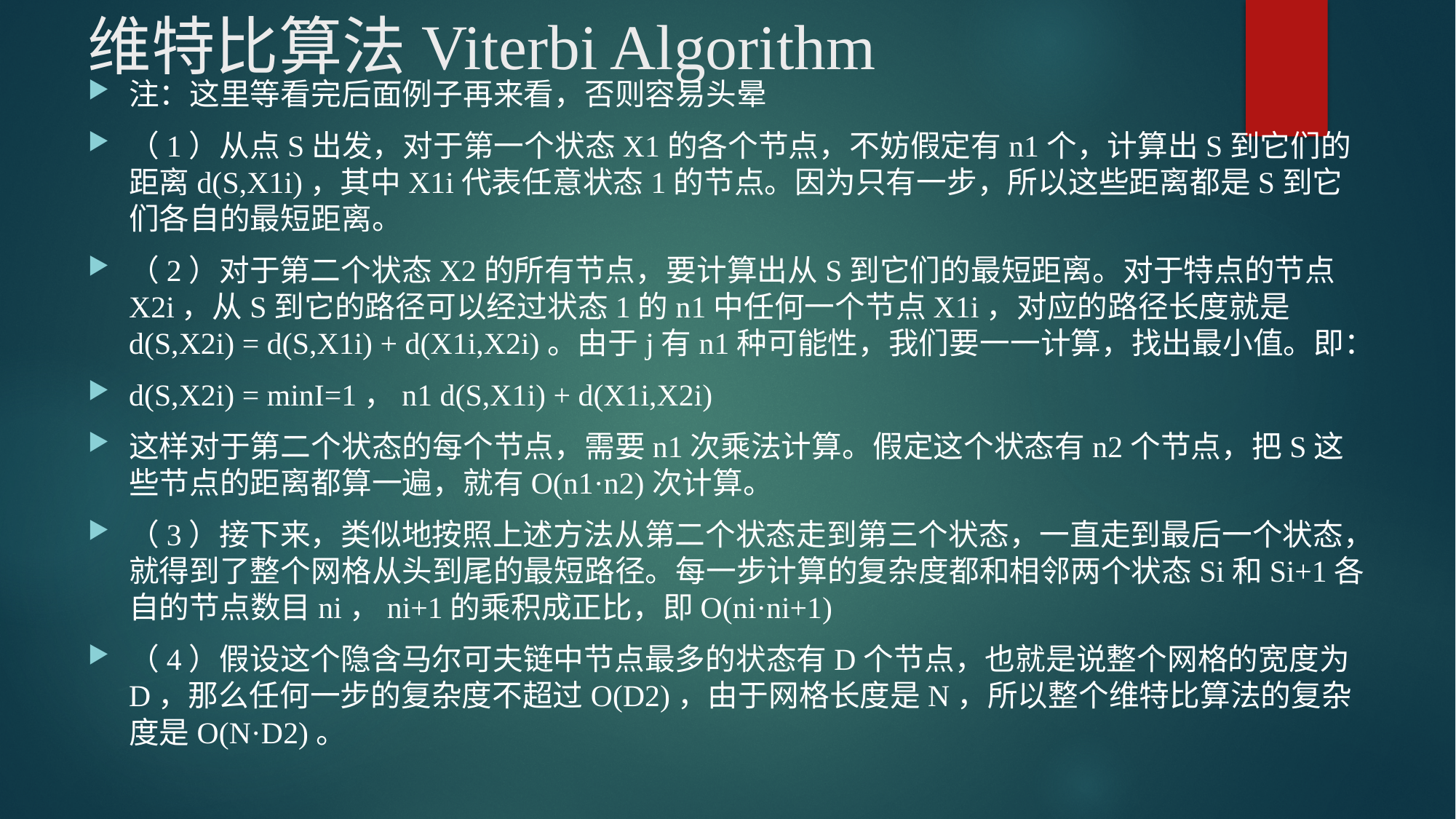

# 维特比算法Viterbi Algorithm
注：这里等看完后面例子再来看，否则容易头晕
（1）从点S出发，对于第一个状态X1的各个节点，不妨假定有n1个，计算出S到它们的距离d(S,X1i)，其中X1i代表任意状态1的节点。因为只有一步，所以这些距离都是S到它们各自的最短距离。
（2）对于第二个状态X2的所有节点，要计算出从S到它们的最短距离。对于特点的节点X2i，从S到它的路径可以经过状态1的n1中任何一个节点X1i，对应的路径长度就是d(S,X2i) = d(S,X1i) + d(X1i,X2i)。由于j有n1种可能性，我们要一一计算，找出最小值。即：
d(S,X2i) = minI=1，n1 d(S,X1i) + d(X1i,X2i)
这样对于第二个状态的每个节点，需要n1次乘法计算。假定这个状态有n2个节点，把S这些节点的距离都算一遍，就有O(n1·n2)次计算。
（3）接下来，类似地按照上述方法从第二个状态走到第三个状态，一直走到最后一个状态，就得到了整个网格从头到尾的最短路径。每一步计算的复杂度都和相邻两个状态Si和Si+1各自的节点数目ni，ni+1的乘积成正比，即O(ni·ni+1)
（4）假设这个隐含马尔可夫链中节点最多的状态有D个节点，也就是说整个网格的宽度为D，那么任何一步的复杂度不超过O(D2)，由于网格长度是N，所以整个维特比算法的复杂度是O(N·D2)。